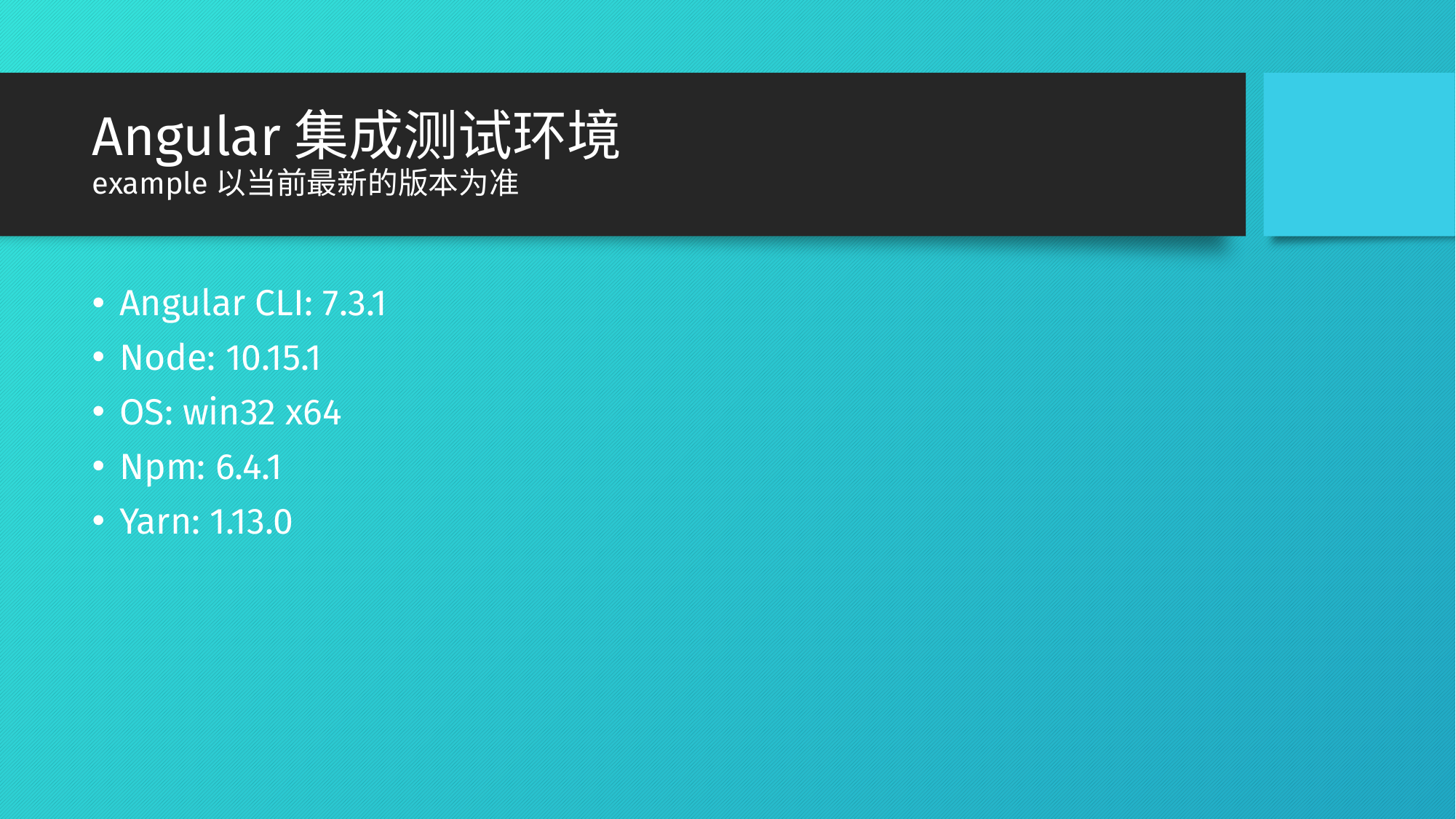

# Angular集成测试环境 example以当前最新的版本为准
Angular CLI: 7.3.1
Node: 10.15.1
OS: win32 x64
Npm: 6.4.1
Yarn: 1.13.0